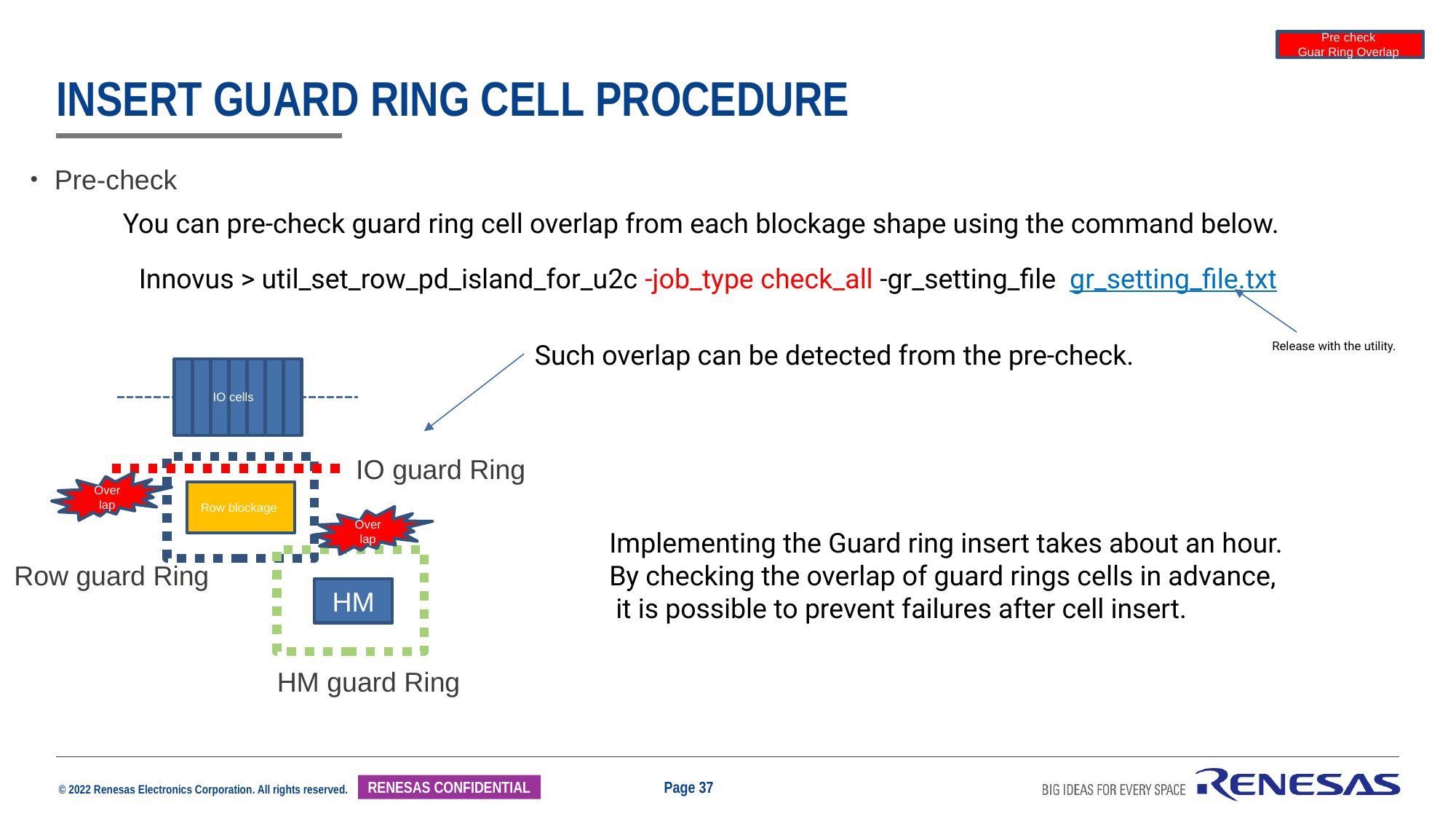

Pre check
Guar Ring Overlap
# Insert Guard Ring Cell procedure
・Pre-check
You can pre-check guard ring cell overlap from each blockage shape using the command below.
Innovus > util_set_row_pd_island_for_u2c -job_type check_all -gr_setting_file  gr_setting_file.txt
Such overlap can be detected from the pre-check.
Release with the utility.

IO cells
IO guard Ring

Over lap
Row blockage
Over lap
Implementing the Guard ring insert takes about an hour.
By checking the overlap of guard rings cells in advance,
 it is possible to prevent failures after cell insert.

Row guard Ring
HM
HM guard Ring